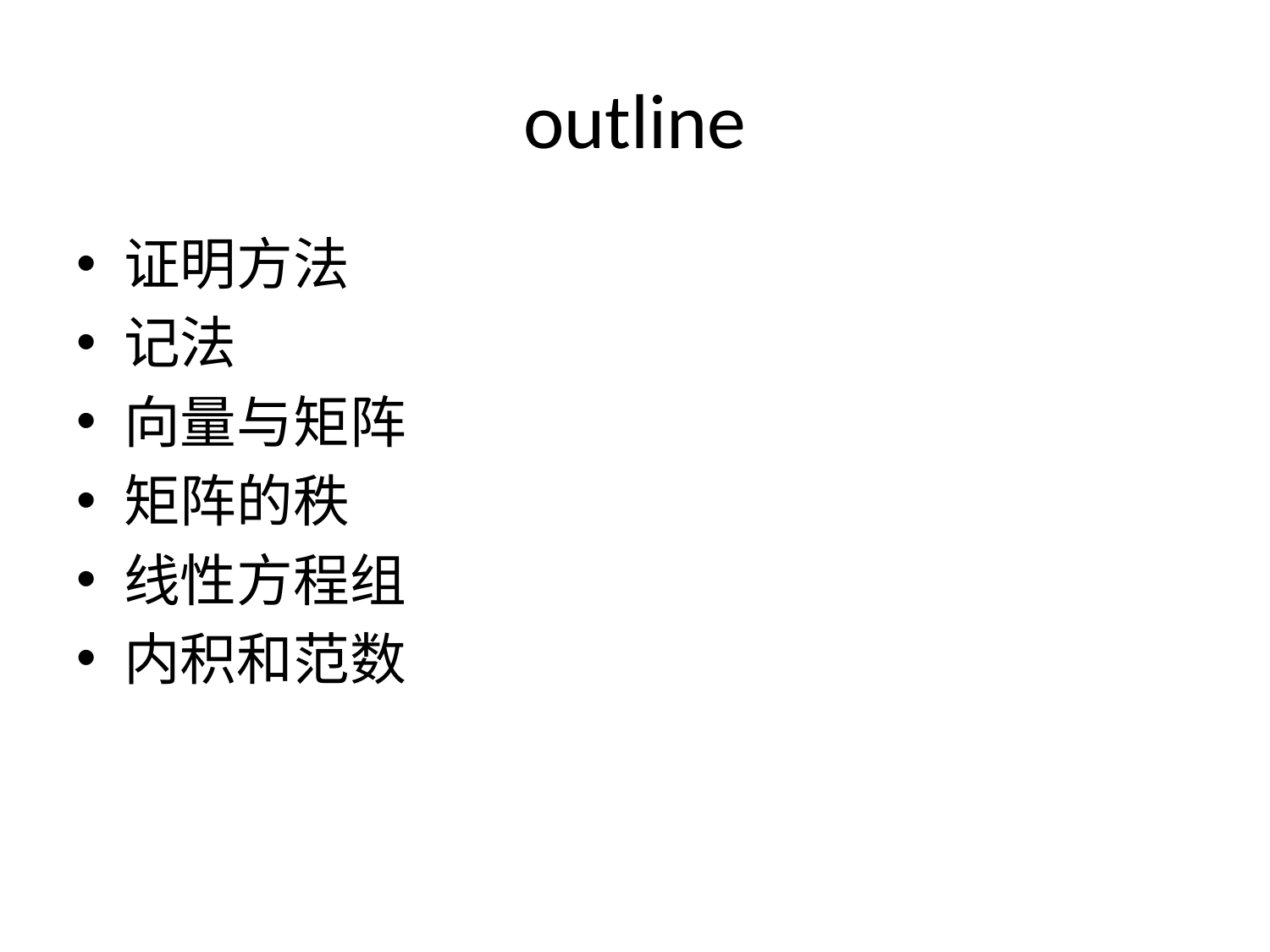

# outline
证明方法
记法
向量与矩阵
矩阵的秩
线性方程组
内积和范数